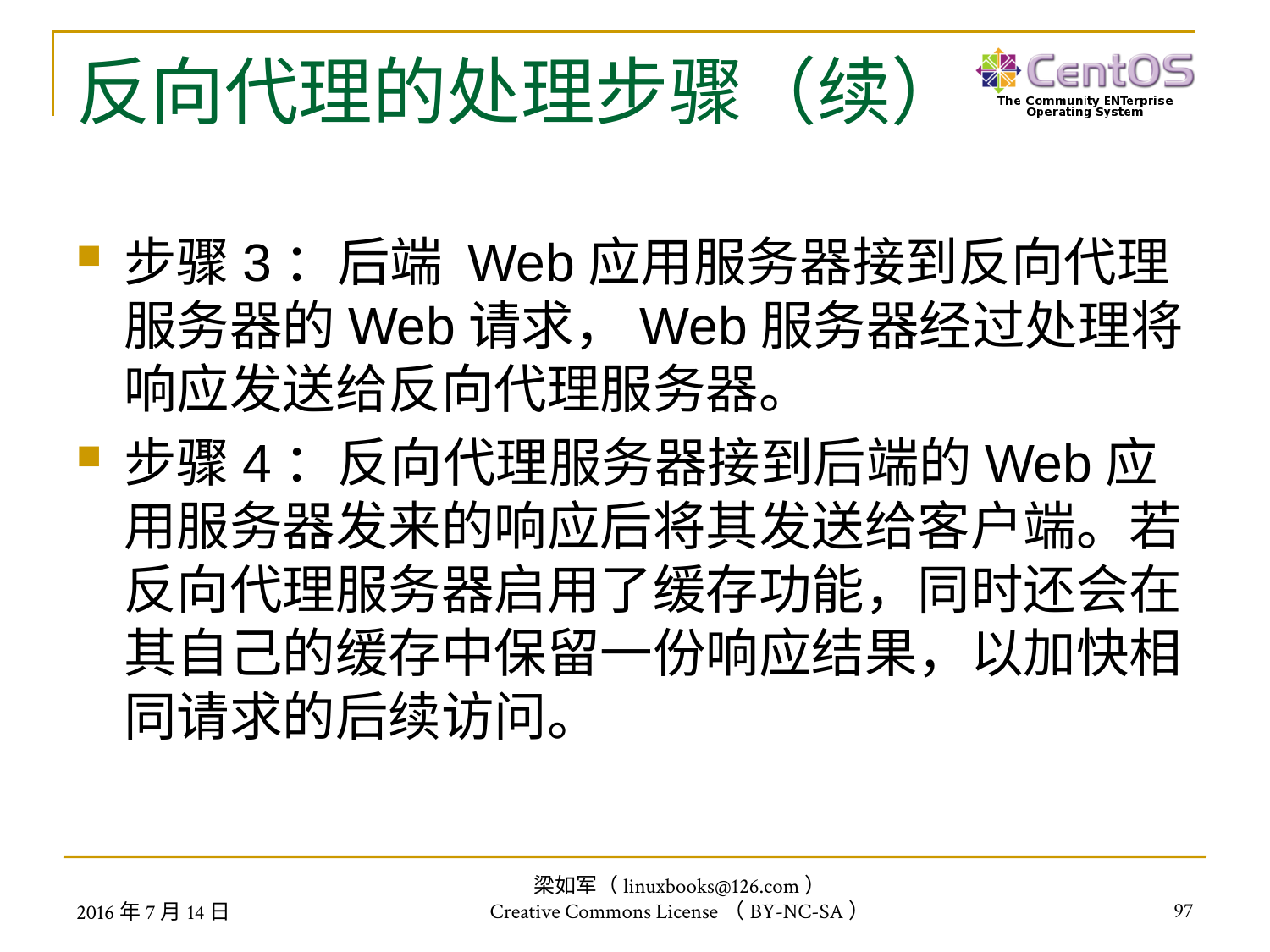

# 反向代理的处理步骤（续）
步骤3：后端 Web应用服务器接到反向代理服务器的Web请求，Web服务器经过处理将响应发送给反向代理服务器。
步骤4：反向代理服务器接到后端的Web应用服务器发来的响应后将其发送给客户端。若反向代理服务器启用了缓存功能，同时还会在其自己的缓存中保留一份响应结果，以加快相同请求的后续访问。
梁如军（linuxbooks@126.com）
Creative Commons License（BY-NC-SA）
2016年7月14日
97